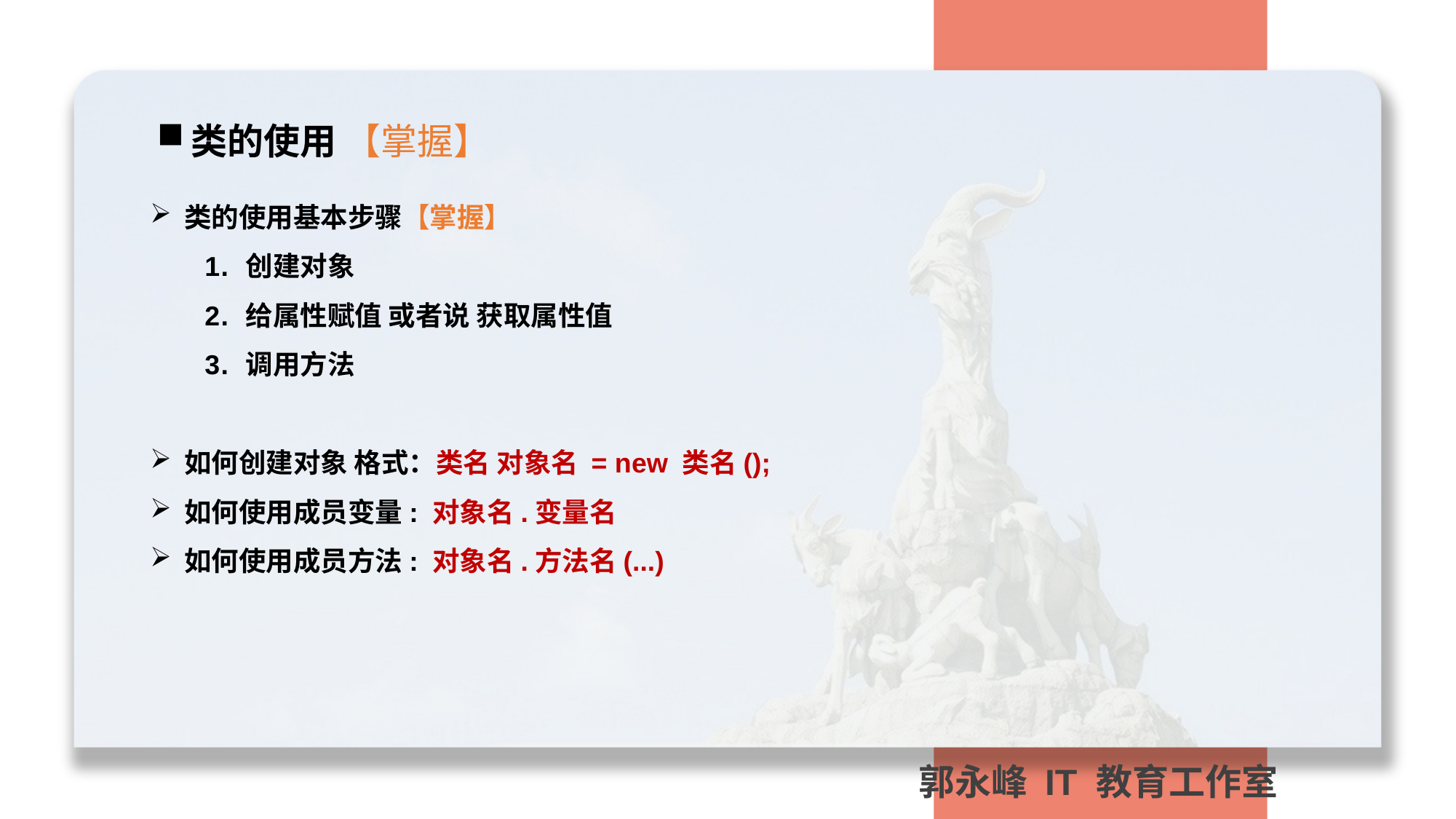

类的使用 【掌握】
类的使用基本步骤【掌握】
创建对象
给属性赋值 或者说 获取属性值
调用方法

如何创建对象 格式：类名 对象名 = new 类名();
如何使用成员变量: 对象名.变量名
如何使用成员方法: 对象名.方法名(...)